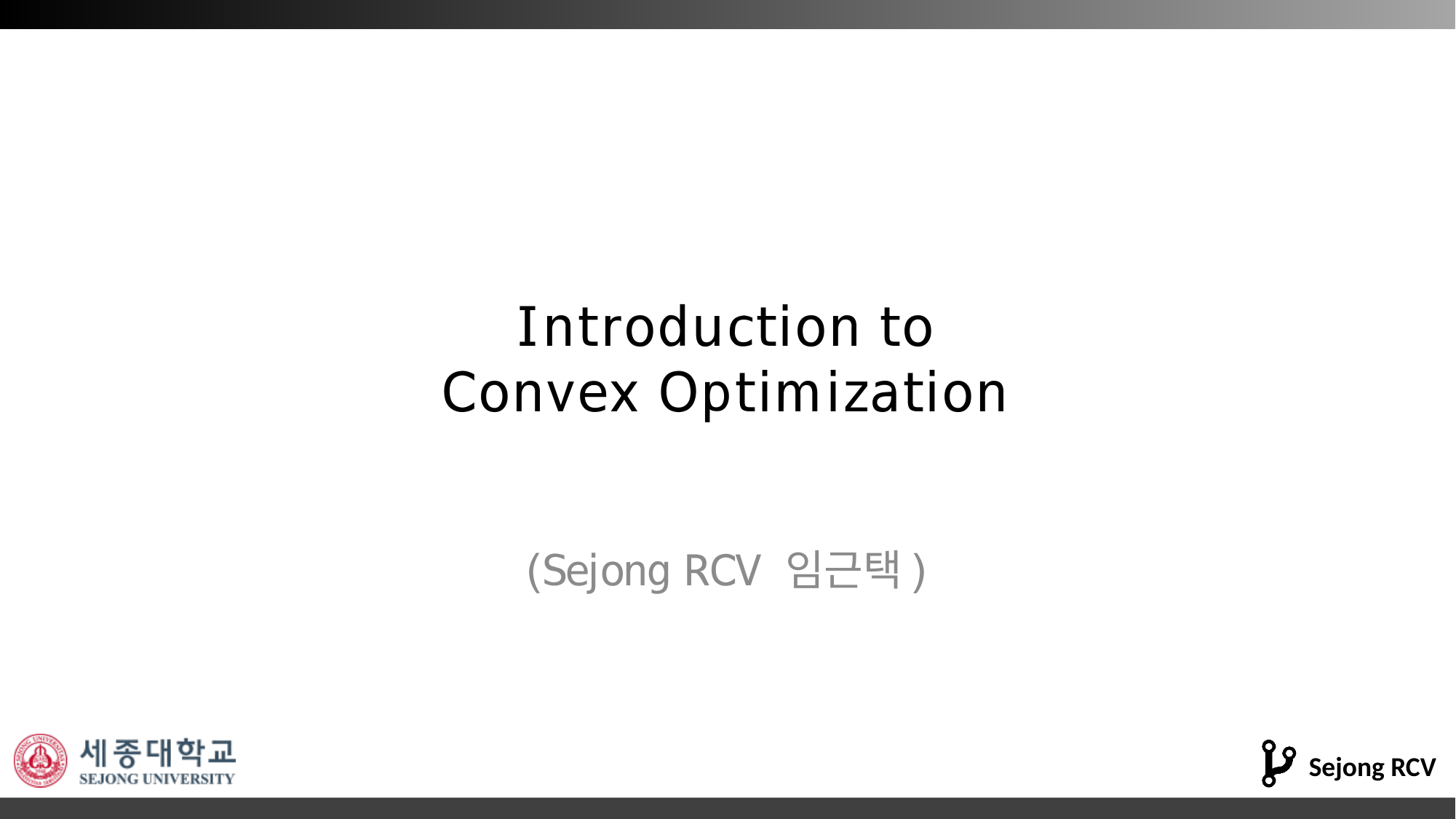

# Introduction to Convex Optimization
(Sejong RCV 임근택)